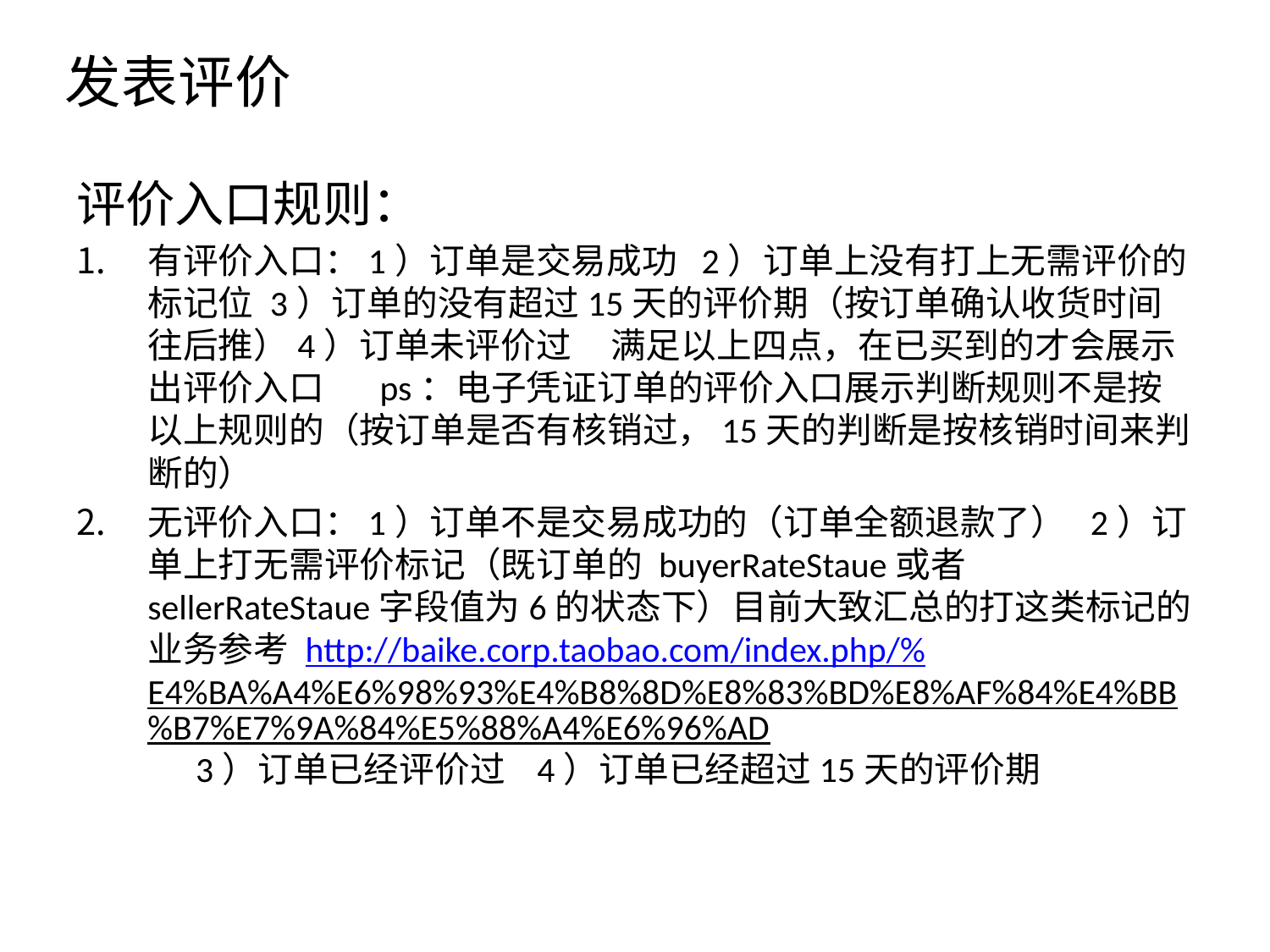

# 发表评价
评价入口规则：
有评价入口：1）订单是交易成功  2）订单上没有打上无需评价的标记位 3）订单的没有超过15天的评价期（按订单确认收货时间往后推）4）订单未评价过     满足以上四点，在已买到的才会展示出评价入口      ps：电子凭证订单的评价入口展示判断规则不是按以上规则的（按订单是否有核销过，15天的判断是按核销时间来判断的）
无评价入口：1）订单不是交易成功的（订单全额退款了）  2）订单上打无需评价标记（既订单的 buyerRateStaue或者sellerRateStaue字段值为6的状态下）目前大致汇总的打这类标记的业务参考 http://baike.corp.taobao.com/index.php/%E4%BA%A4%E6%98%93%E4%B8%8D%E8%83%BD%E8%AF%84%E4%BB%B7%E7%9A%84%E5%88%A4%E6%96%AD      3）订单已经评价过   4）订单已经超过15天的评价期